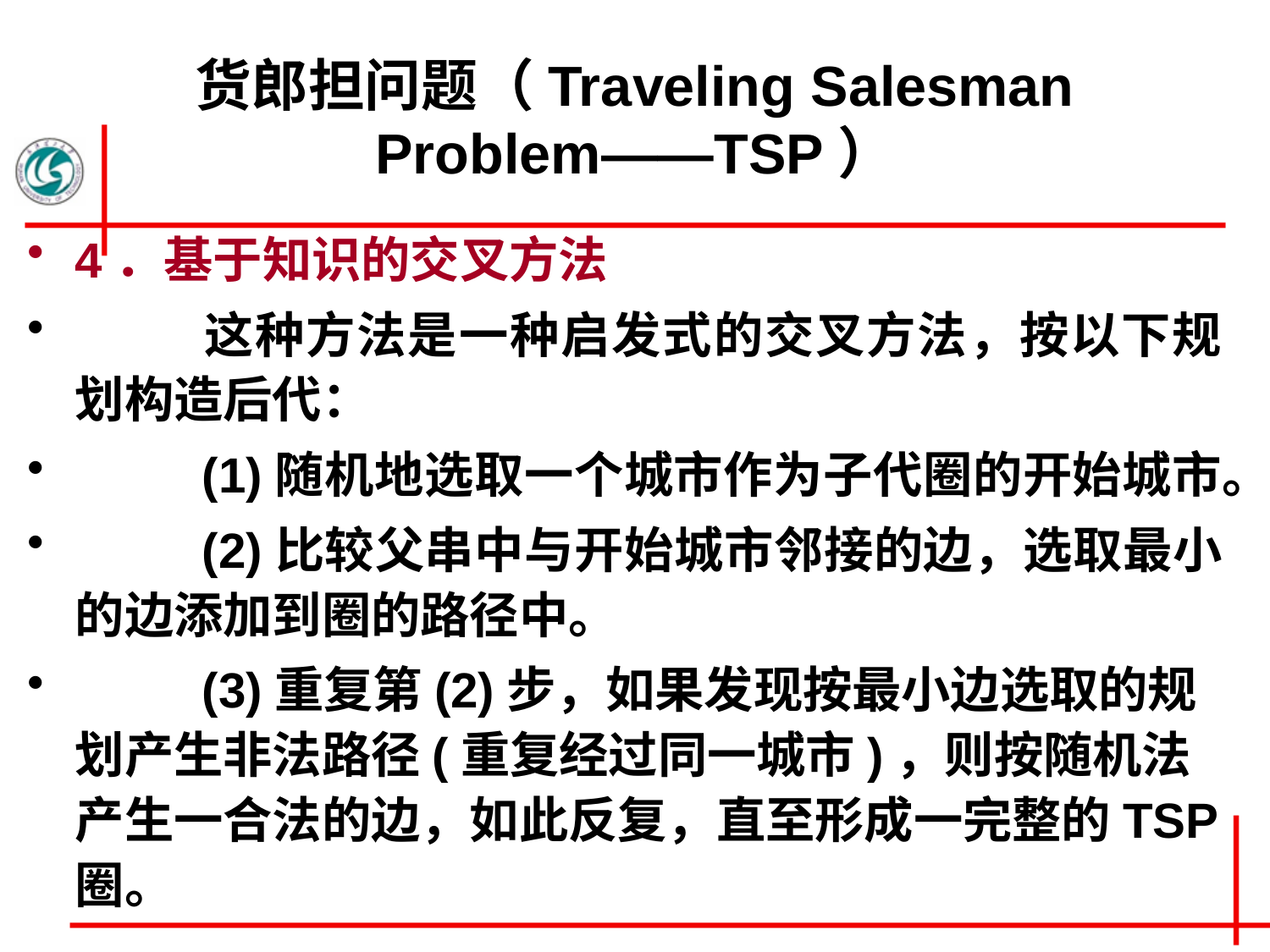

# 货郎担问题（Traveling Salesman Problem——TSP）
4．基于知识的交叉方法
	这种方法是一种启发式的交叉方法，按以下规划构造后代：
	(1)随机地选取一个城市作为子代圈的开始城市。
	(2)比较父串中与开始城市邻接的边，选取最小的边添加到圈的路径中。
	(3)重复第(2)步，如果发现按最小边选取的规划产生非法路径(重复经过同一城市)，则按随机法产生一合法的边，如此反复，直至形成一完整的TSP圈。